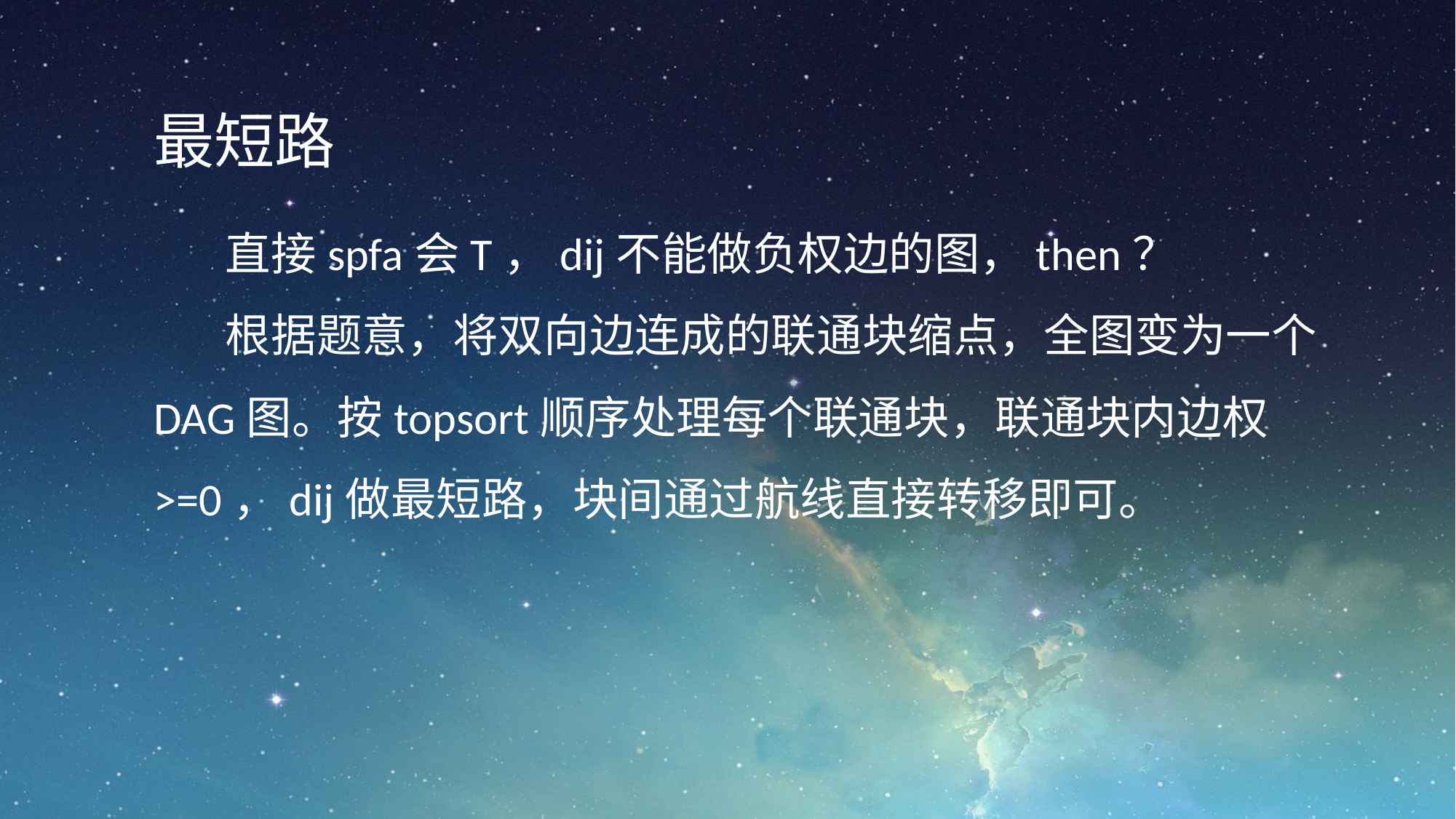

最短路
直接spfa会T，dij不能做负权边的图，then？
根据题意，将双向边连成的联通块缩点，全图变为一个DAG图。按topsort顺序处理每个联通块，联通块内边权>=0，dij做最短路，块间通过航线直接转移即可。